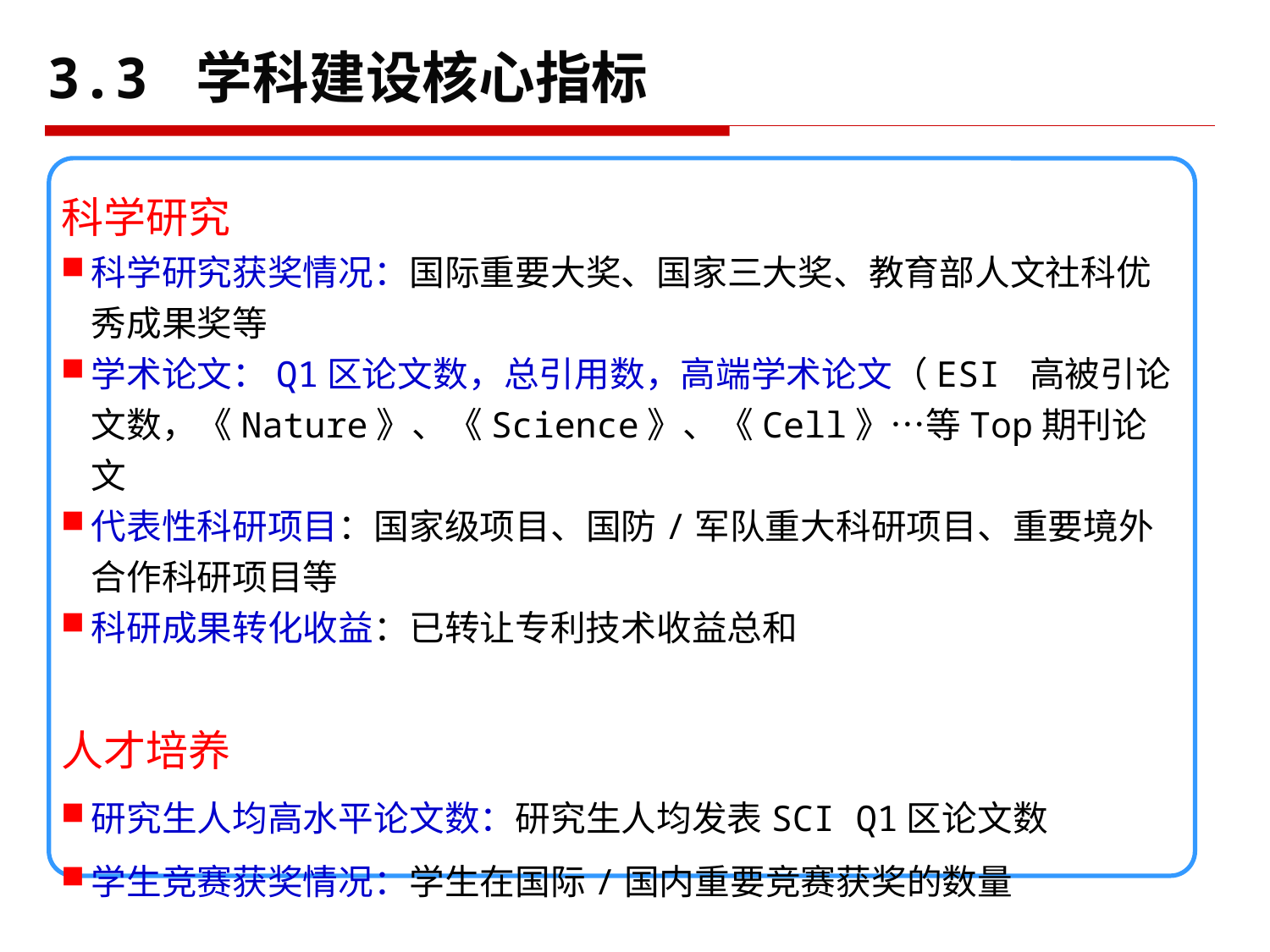

3.3 学科建设核心指标
科学研究
科学研究获奖情况：国际重要大奖、国家三大奖、教育部人文社科优秀成果奖等
学术论文：Q1区论文数，总引用数，高端学术论文（ESI 高被引论文数，《Nature》、《Science》、《Cell》…等Top期刊论文
代表性科研项目：国家级项目、国防/军队重大科研项目、重要境外合作科研项目等
科研成果转化收益：已转让专利技术收益总和

人才培养
研究生人均高水平论文数：研究生人均发表SCI Q1区论文数
学生竞赛获奖情况：学生在国际/国内重要竞赛获奖的数量